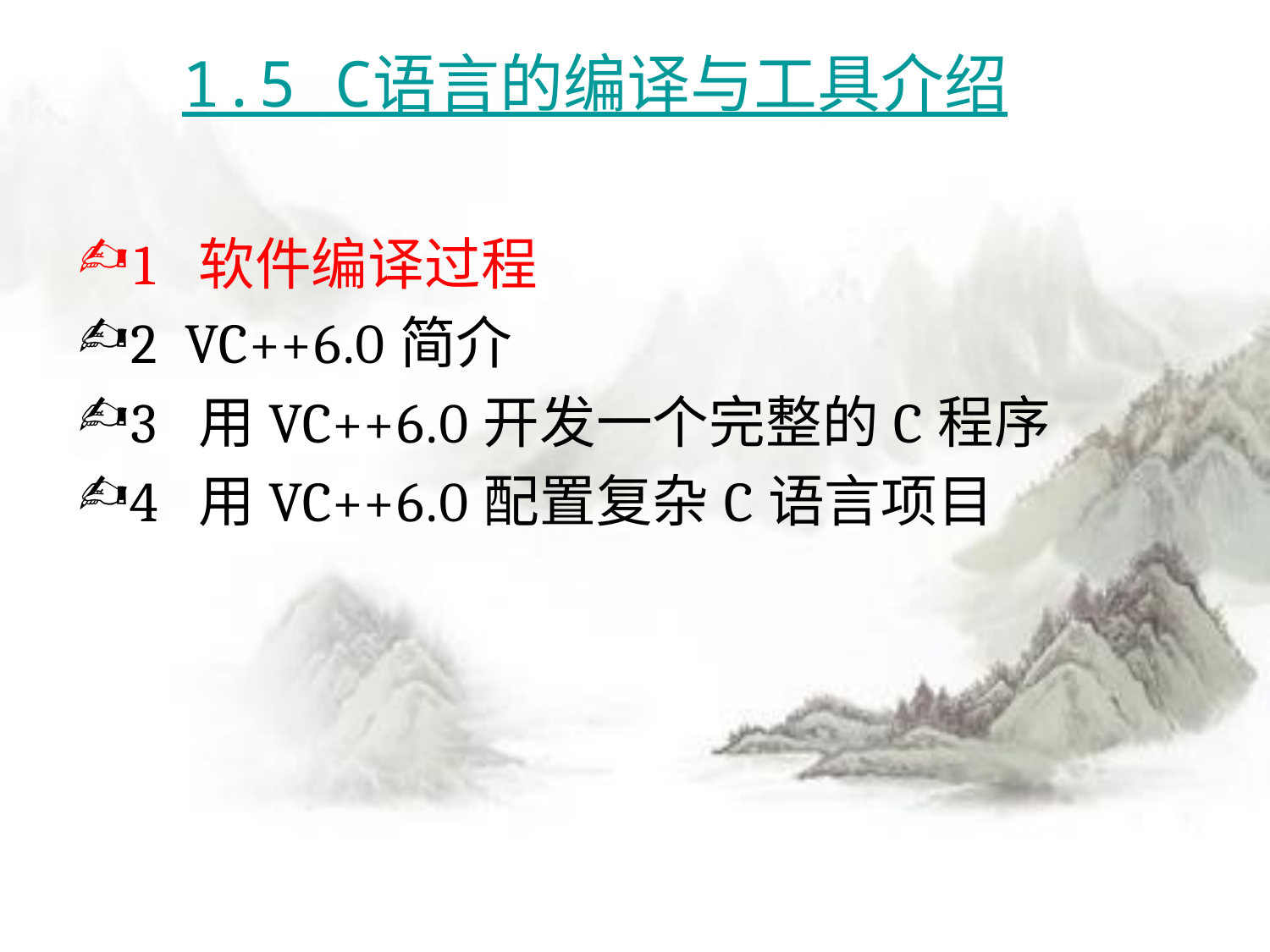

# 1.5 C语言的编译与工具介绍
1  软件编译过程
2  VC++6.0简介
3  用VC++6.0开发一个完整的C程序
4  用VC++6.0配置复杂C语言项目